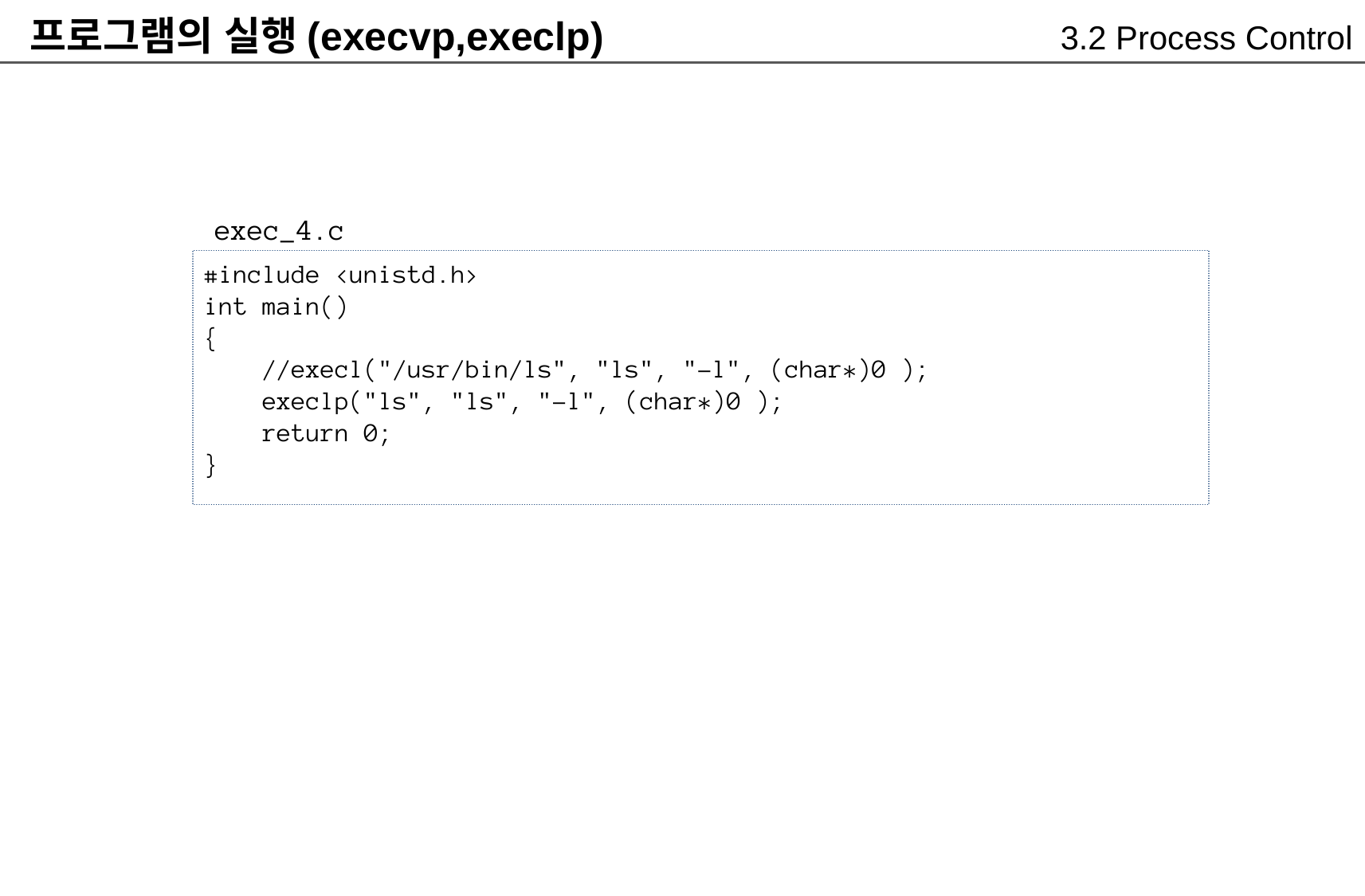

# 프로그램의 실행(execvp,execlp)
3.2 Process Control

exec_4.c
#include <unistd.h>
int main()
{
    //execl("/usr/bin/ls", "ls", "-l", (char*)0 );
    execlp("ls", "ls", "-l", (char*)0 );
    return 0;
}